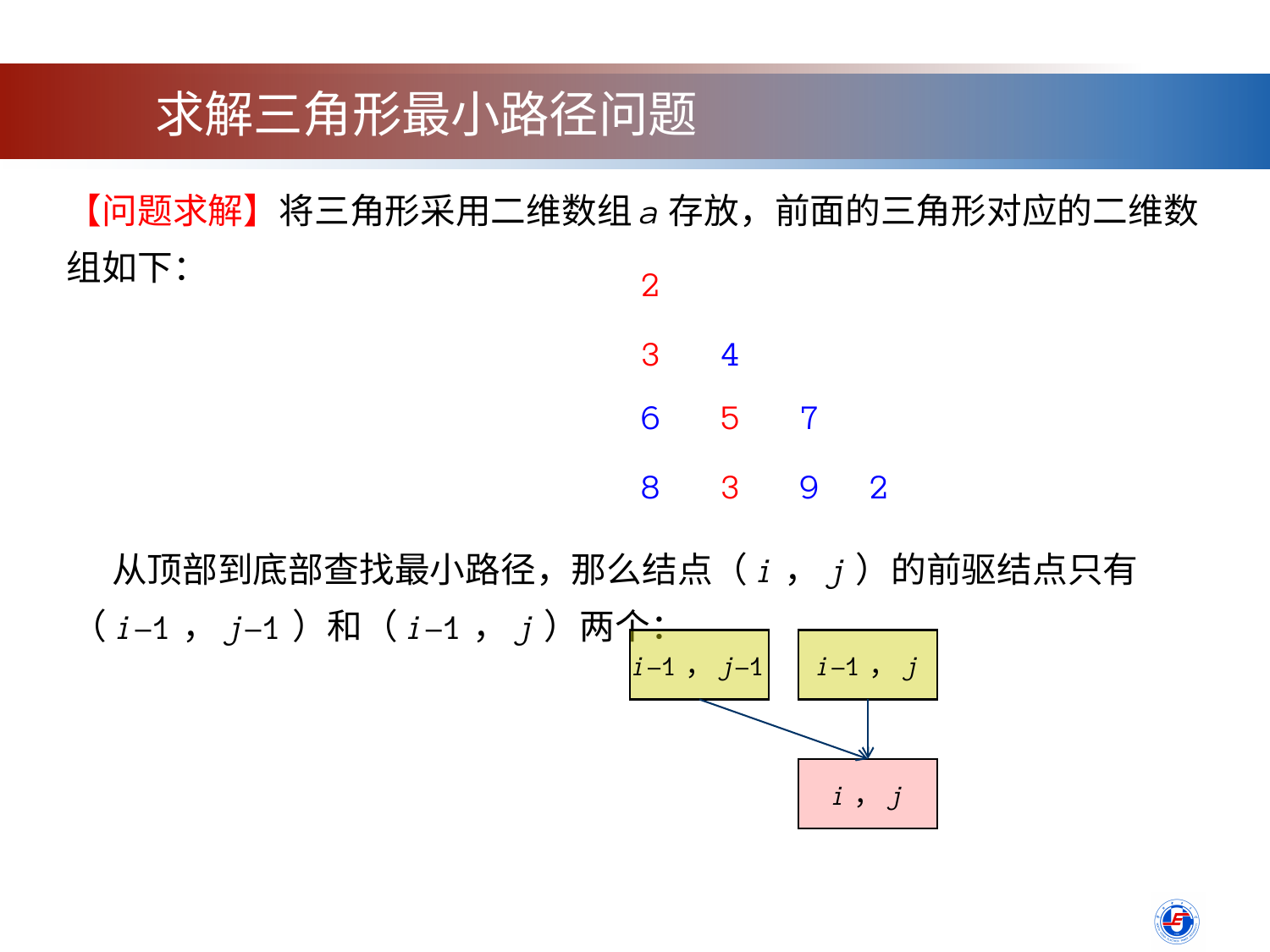

求解三角形最小路径问题
【问题求解】将三角形采用二维数组a存放，前面的三角形对应的二维数组如下：
2
3
4
6
5
7
8
3
9
2
    从顶部到底部查找最小路径，那么结点（i，j）的前驱结点只有
（i-1，j-1）和（i-1，j）两个：
i-1，j-1
i-1，j
i，j